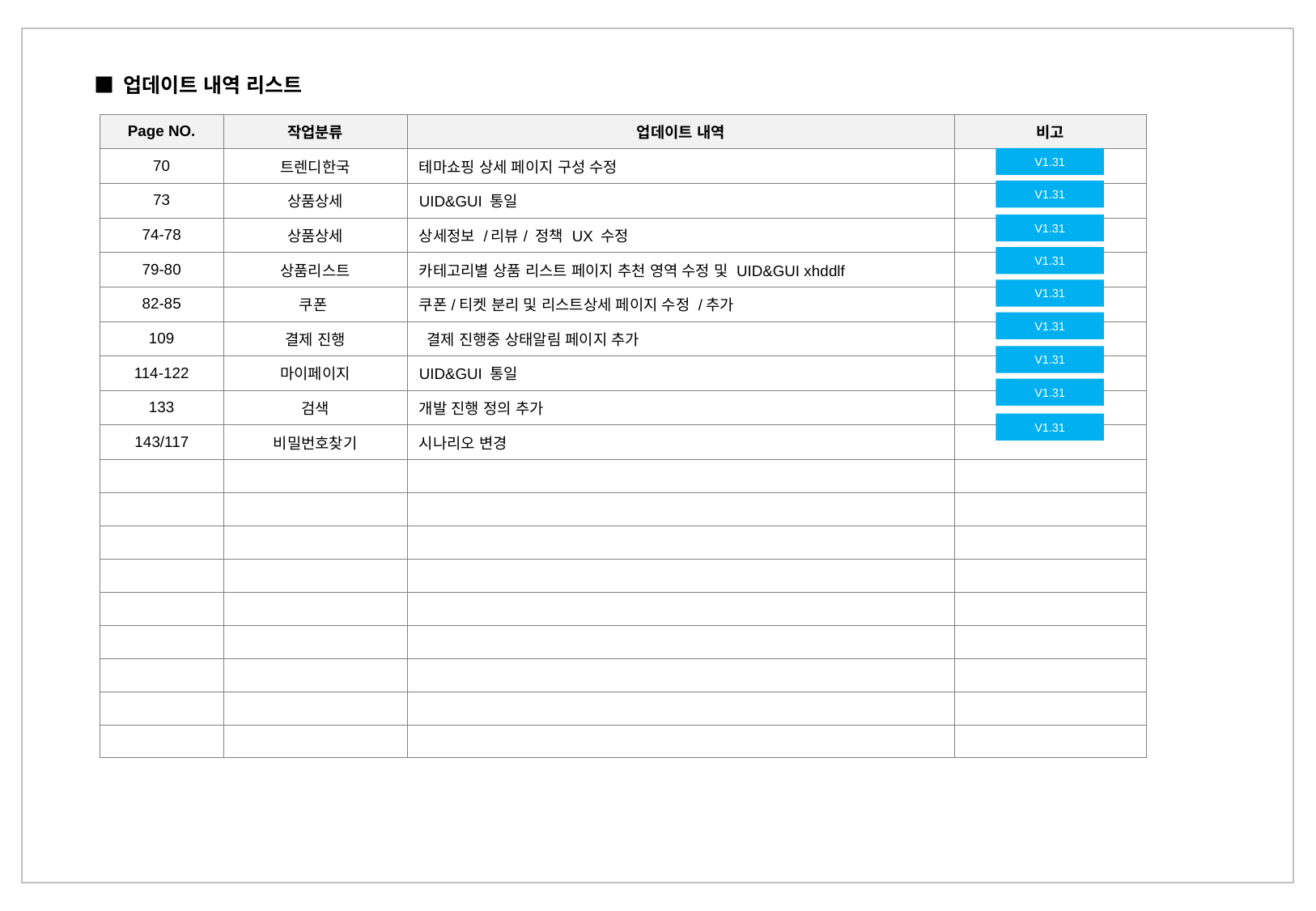

■ 업데이트 내역 리스트
| Page NO. | 작업분류 | 업데이트 내역 | 비고 |
| --- | --- | --- | --- |
| 70 | 트렌디한국 | 테마쇼핑 상세 페이지 구성 수정 |  |
| 73 | 상품상세 | UID&GUI 통일 |  |
| 74-78 | 상품상세 | 상세정보 /리뷰/ 정책 UX 수정 |  |
| 79-80 | 상품리스트 | 카테고리별 상품 리스트 페이지 추천 영역 수정 및 UID&GUI xhddlf |  |
| 82-85 | 쿠폰 | 쿠폰/티켓 분리 및 리스트상세 페이지 수정 /추가 |  |
| 109 | 결제 진행 | 결제 진행중 상태알림 페이지 추가 |  |
| 114-122 | 마이페이지 | UID&GUI 통일 |  |
| 133 | 검색 | 개발 진행 정의 추가 |  |
| 143/117 | 비밀번호찾기 | 시나리오 변경 |  |
|  |  |  |  |
|  |  |  |  |
|  |  |  |  |
|  |  |  |  |
|  |  |  |  |
|  |  |  |  |
|  |  |  |  |
|  |  |  |  |
|  |  |  |  |
V1.31
V1.31
V1.31
V1.31
V1.31
V1.31
V1.31
V1.31
V1.31